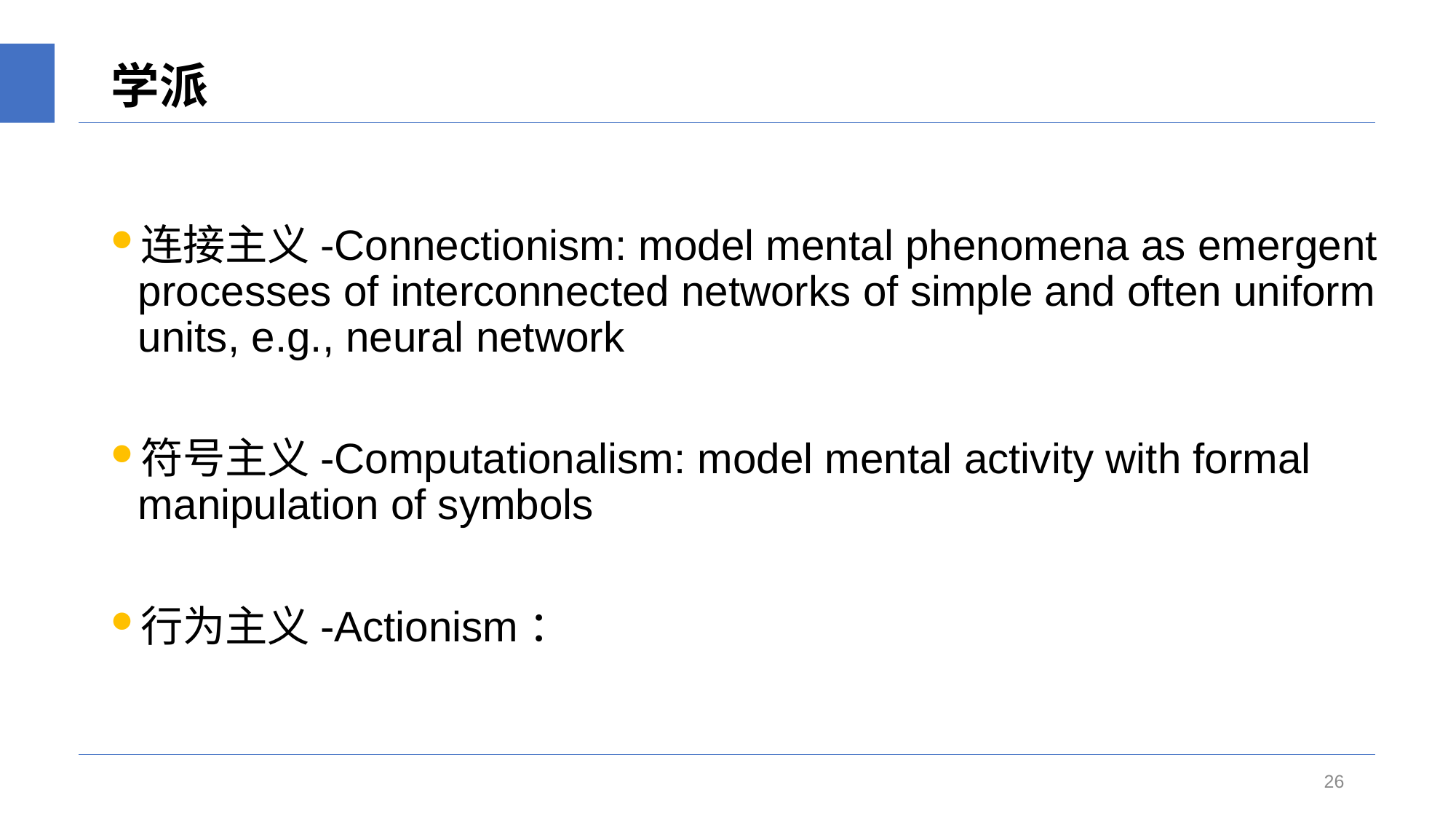

# 学派
连接主义-Connectionism: model mental phenomena as emergent processes of interconnected networks of simple and often uniform units, e.g., neural network

符号主义-Computationalism: model mental activity with formal manipulation of symbols

行为主义-Actionism：
26